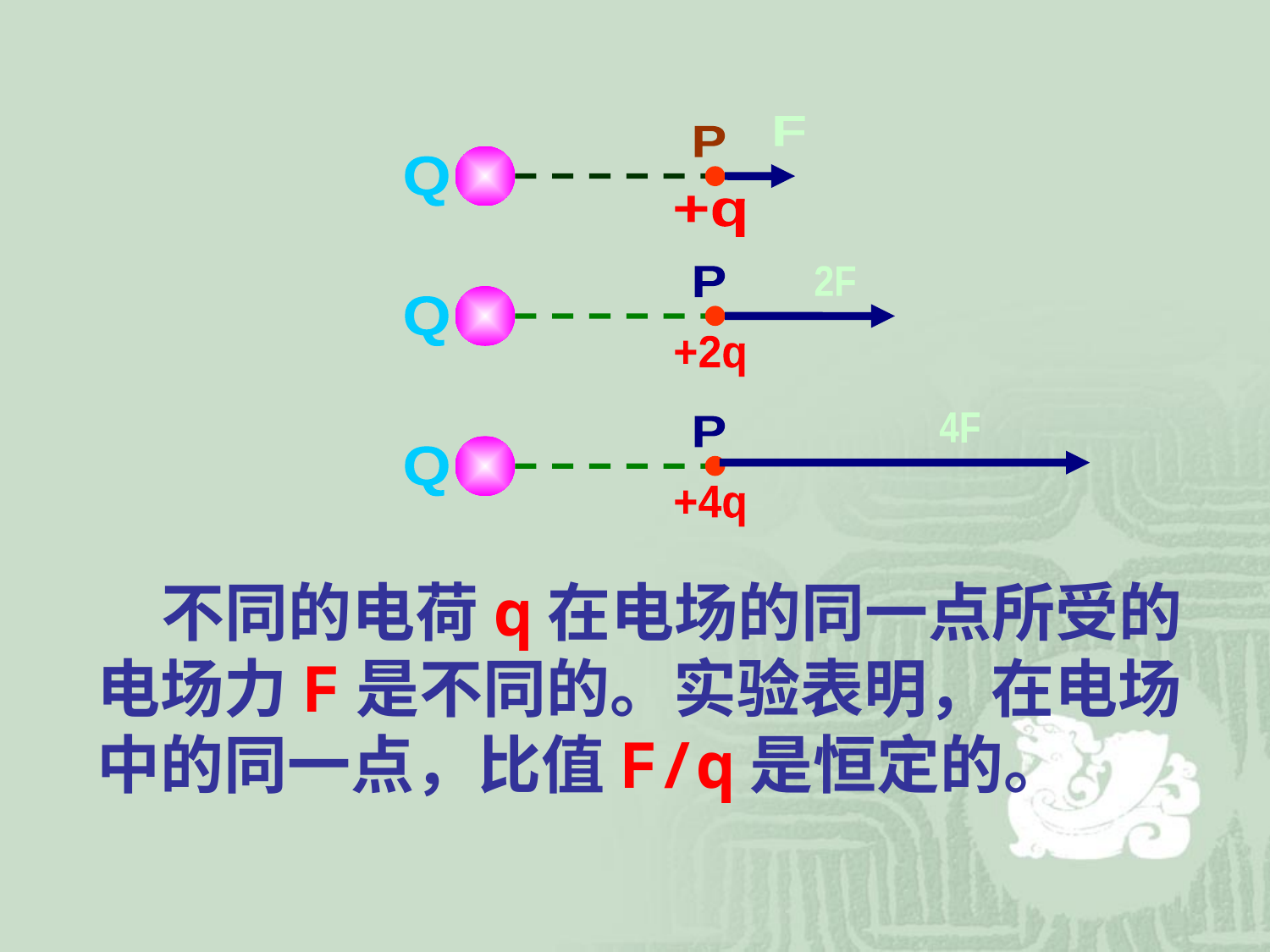

F

P

Q

+q
P

2F

Q

+2q
4F

P

Q

+4q
    不同的电荷q在电场的同一点所受的电场力F是不同的。实验表明，在电场中的同一点，比值F/q是恒定的。